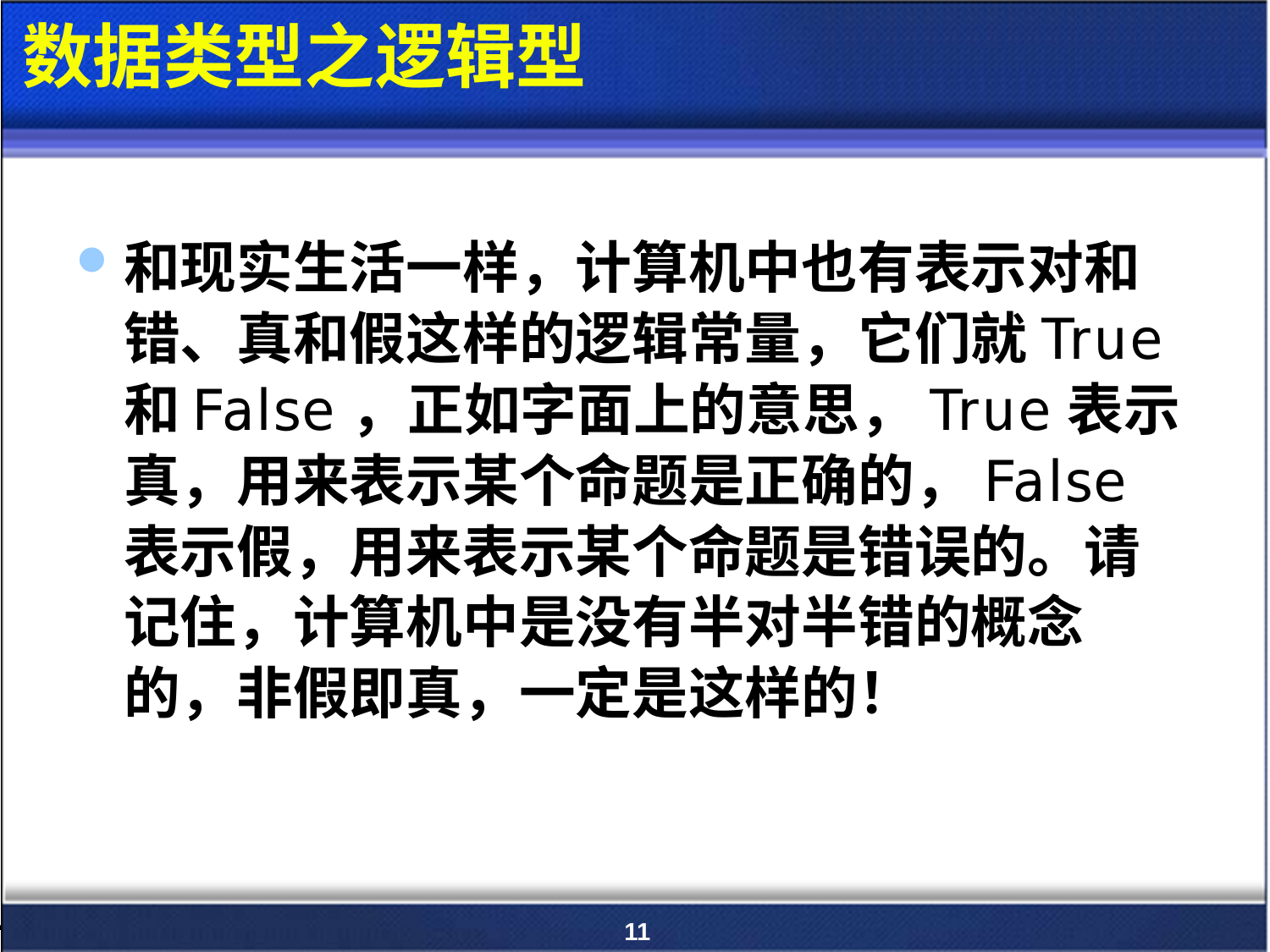

# 数据类型之逻辑型
和现实生活一样，计算机中也有表示对和错、真和假这样的逻辑常量，它们就True和False，正如字面上的意思，True表示真，用来表示某个命题是正确的，False表示假，用来表示某个命题是错误的。请记住，计算机中是没有半对半错的概念的，非假即真，一定是这样的！

11